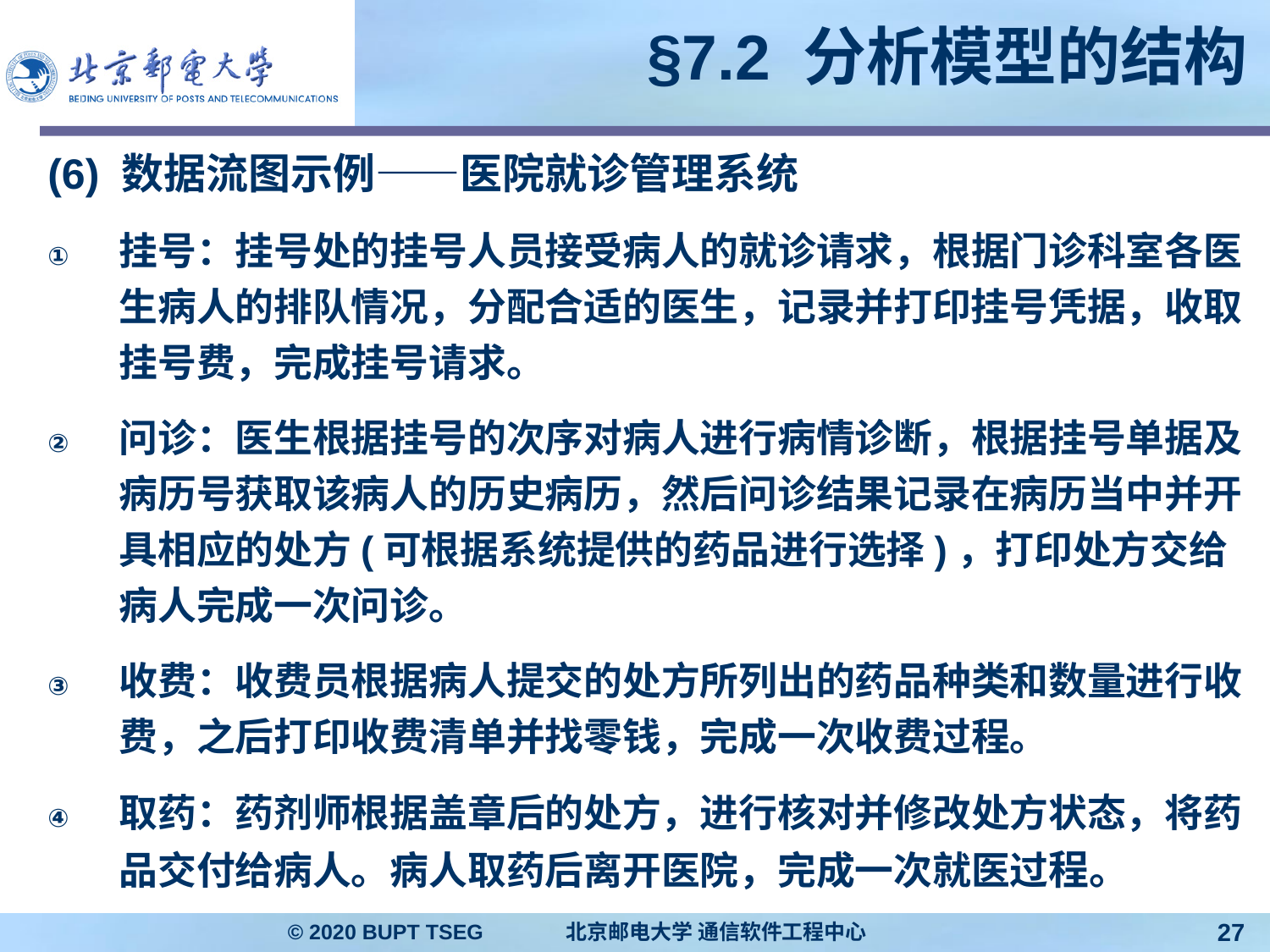

# §7.2 分析模型的结构
(6) 数据流图示例——医院就诊管理系统
挂号：挂号处的挂号人员接受病人的就诊请求，根据门诊科室各医生病人的排队情况，分配合适的医生，记录并打印挂号凭据，收取挂号费，完成挂号请求。
问诊：医生根据挂号的次序对病人进行病情诊断，根据挂号单据及病历号获取该病人的历史病历，然后问诊结果记录在病历当中并开具相应的处方(可根据系统提供的药品进行选择)，打印处方交给病人完成一次问诊。
收费：收费员根据病人提交的处方所列出的药品种类和数量进行收费，之后打印收费清单并找零钱，完成一次收费过程。
取药：药剂师根据盖章后的处方，进行核对并修改处方状态，将药品交付给病人。病人取药后离开医院，完成一次就医过程。

© 2020 BUPT TSEG             北京邮电大学 通信软件工程中心